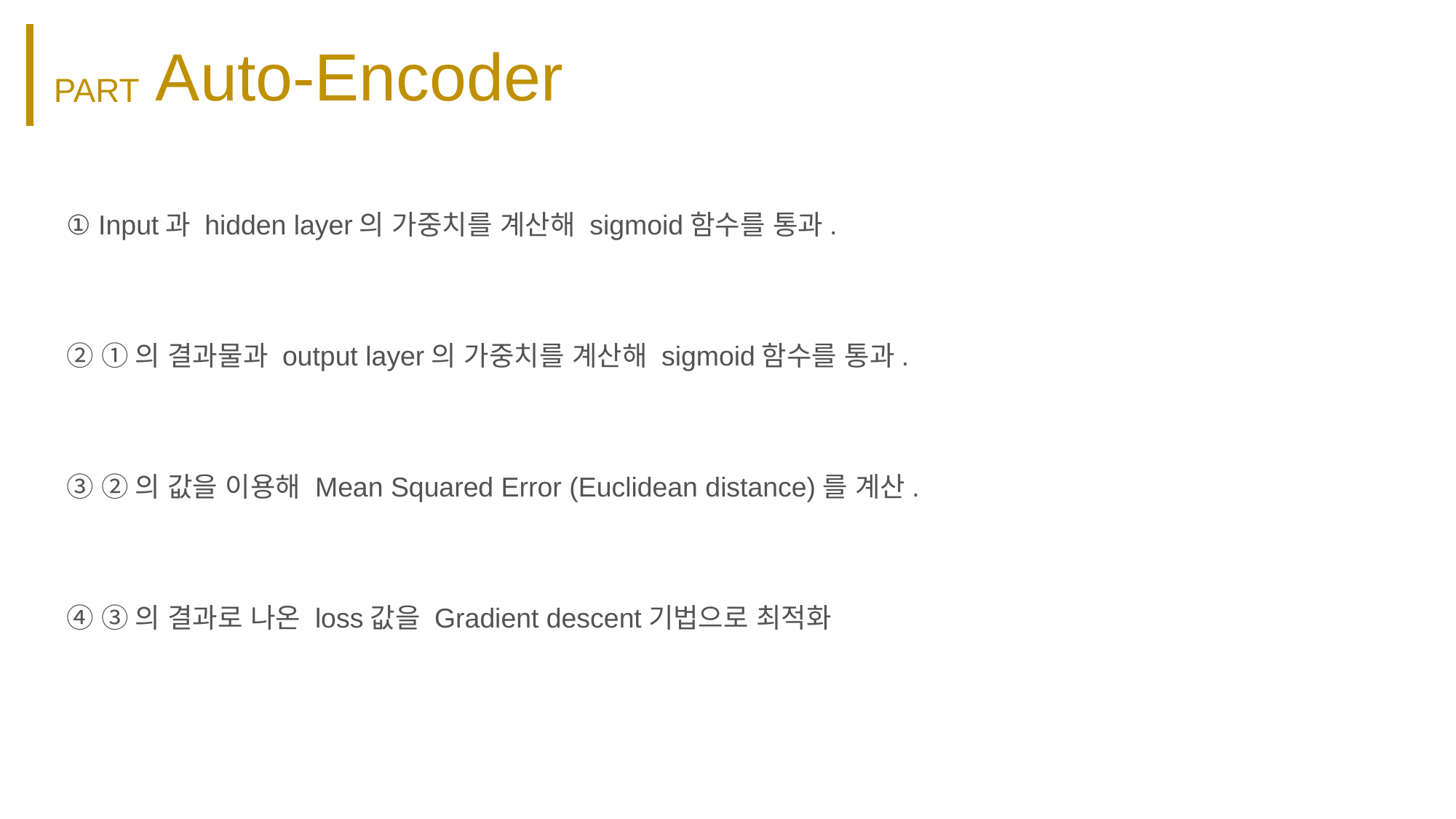

Auto-Encoder
PART
① Input과 hidden layer의 가중치를 계산해 sigmoid함수를 통과.

② ①의 결과물과 output layer의 가중치를 계산해 sigmoid함수를 통과.

③ ②의 값을 이용해 Mean Squared Error (Euclidean distance)를 계산.

④ ③의 결과로 나온 loss값을 Gradient descent기법으로 최적화